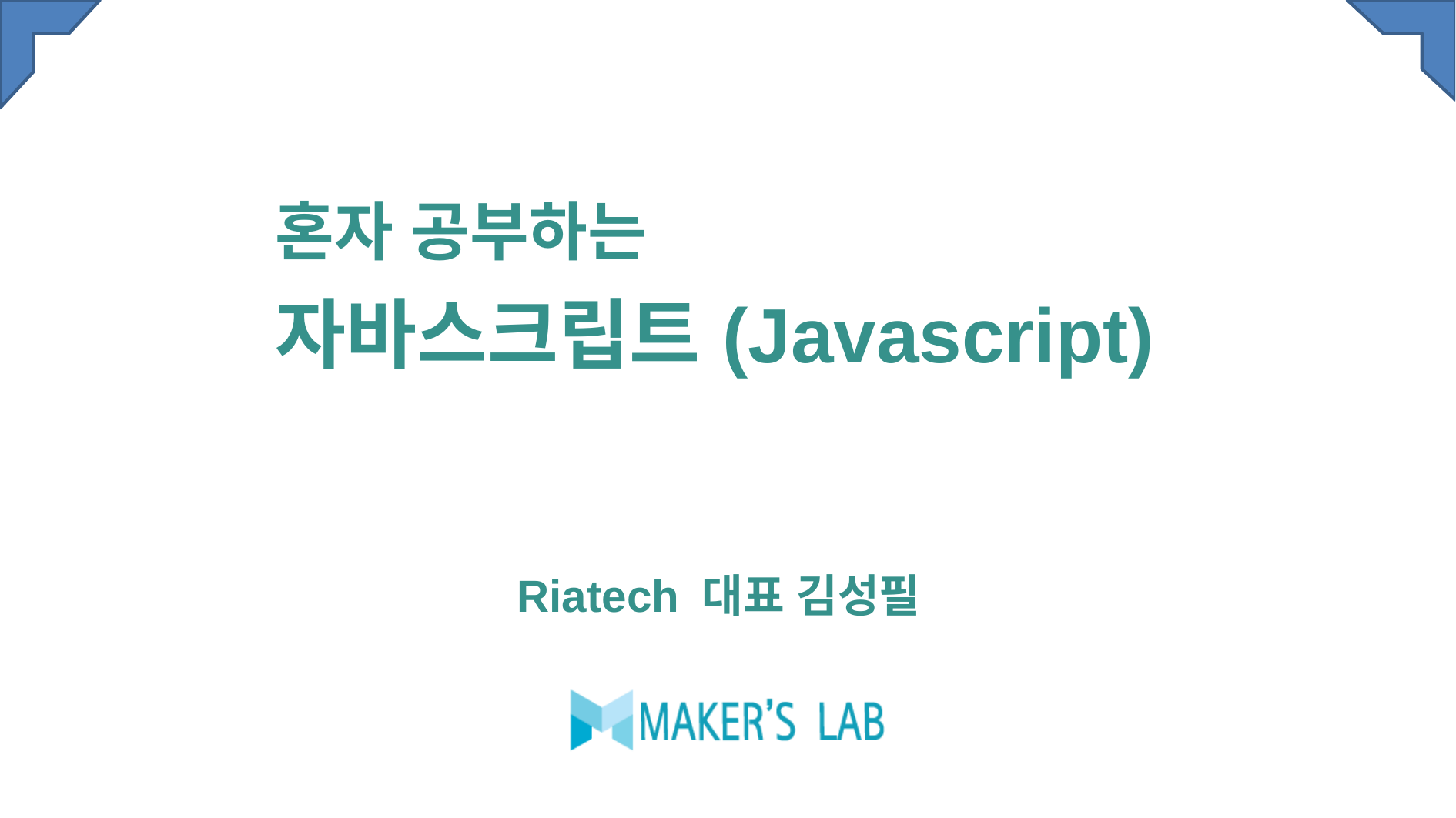

# 혼자 공부하는 자바스크립트(Javascript)
Riatech 대표 김성필